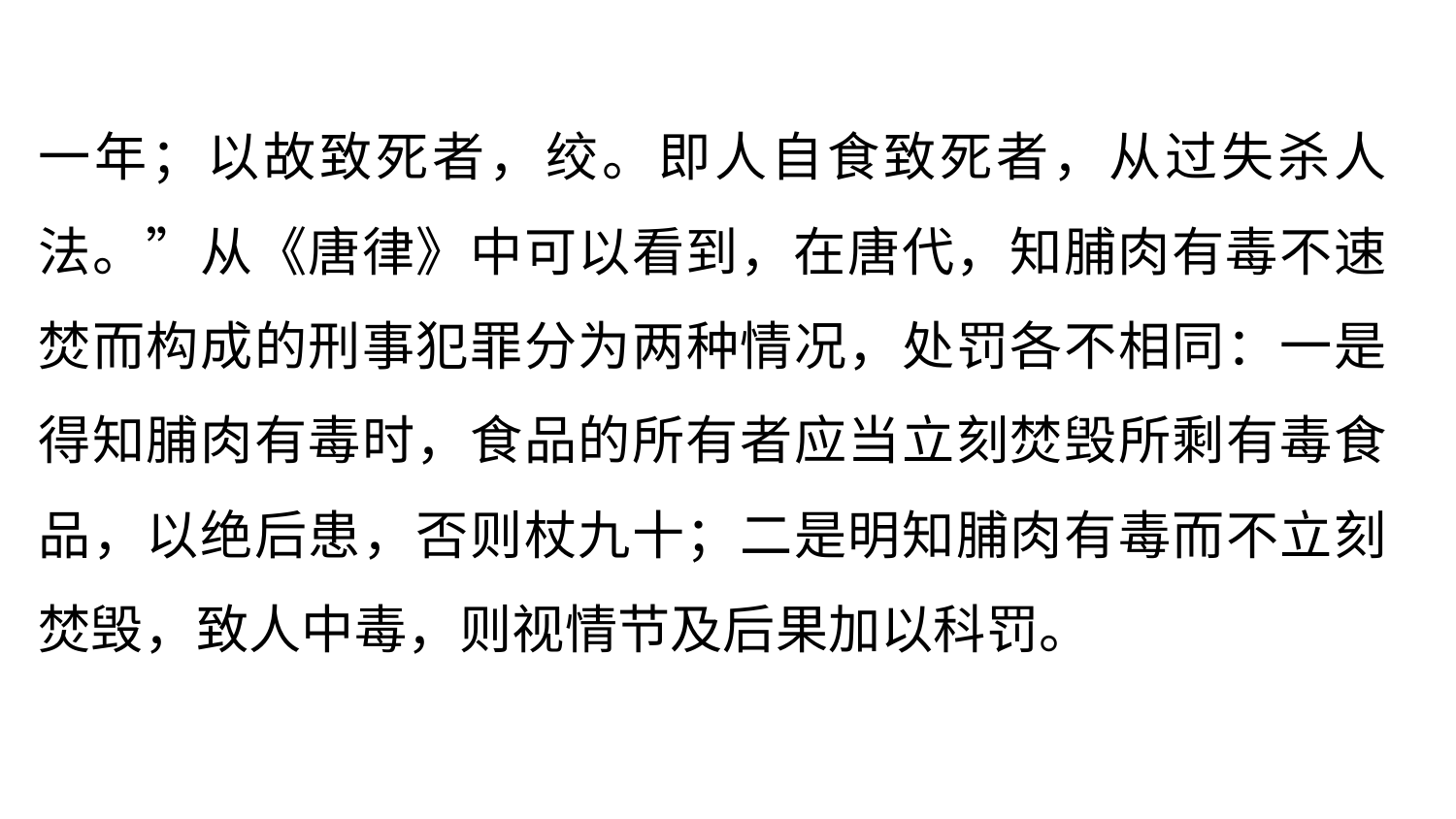

一年；以故致死者，绞。即人自食致死者，从过失杀人法。”从《唐律》中可以看到，在唐代，知脯肉有毒不速焚而构成的刑事犯罪分为两种情况，处罚各不相同：一是得知脯肉有毒时，食品的所有者应当立刻焚毁所剩有毒食品，以绝后患，否则杖九十；二是明知脯肉有毒而不立刻焚毁，致人中毒，则视情节及后果加以科罚。